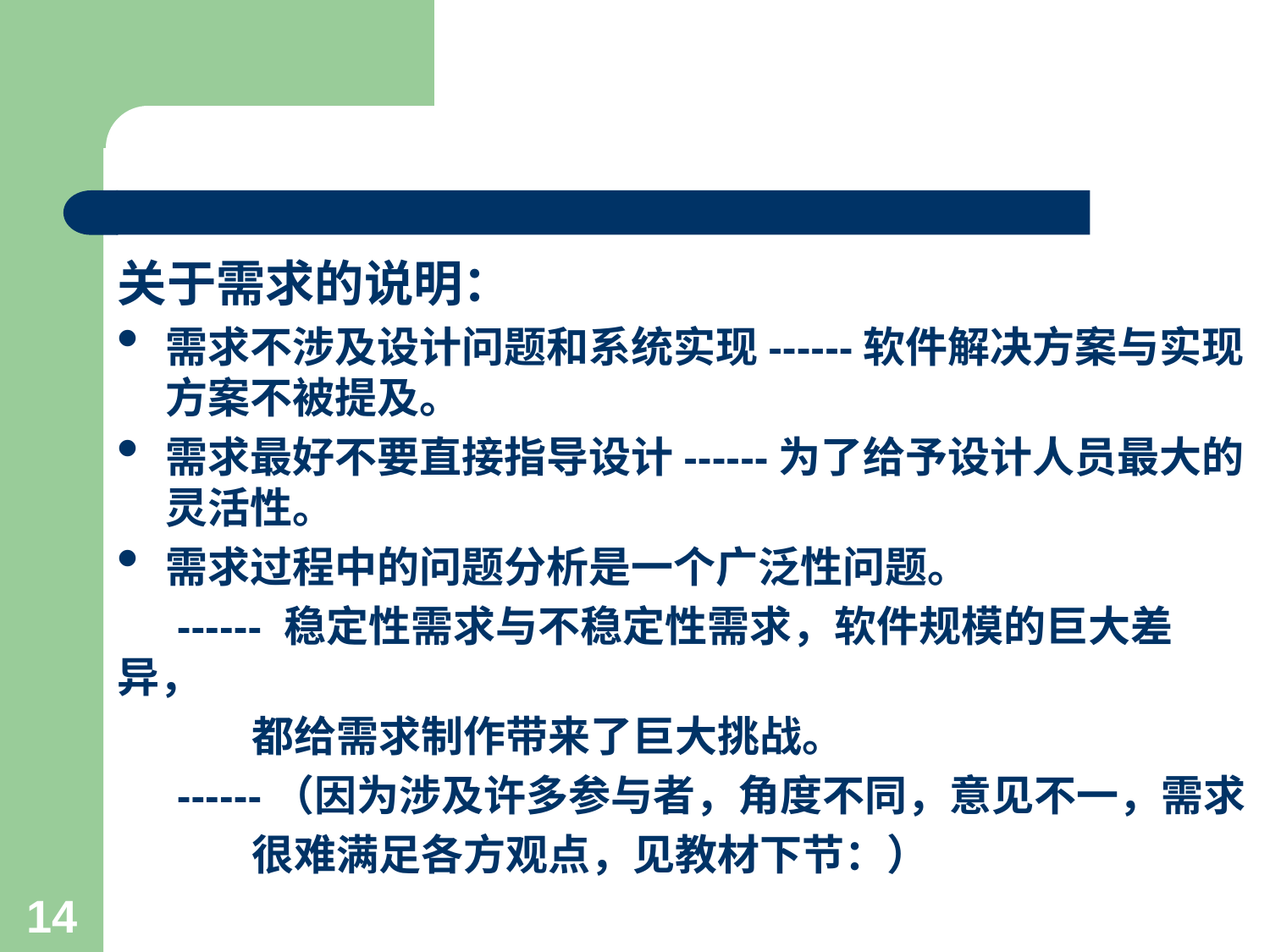

#
关于需求的说明：
需求不涉及设计问题和系统实现------软件解决方案与实现方案不被提及。
需求最好不要直接指导设计------为了给予设计人员最大的灵活性。
需求过程中的问题分析是一个广泛性问题。
     ------ 稳定性需求与不稳定性需求，软件规模的巨大差异，
             都给需求制作带来了巨大挑战。
     ------（因为涉及许多参与者，角度不同，意见不一，需求
             很难满足各方观点，见教材下节：）
14